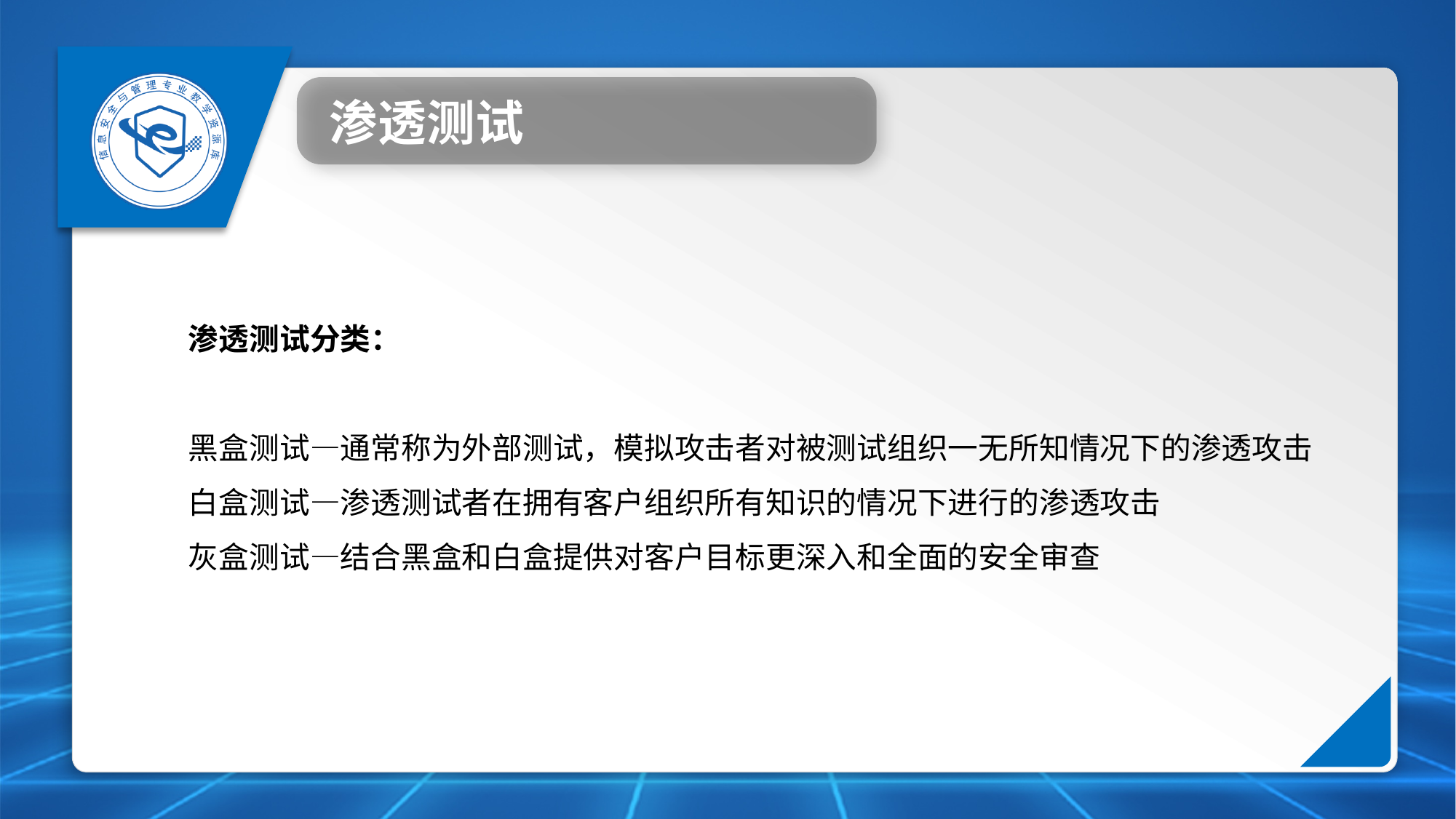

渗透测试
渗透测试分类：

黑盒测试—通常称为外部测试，模拟攻击者对被测试组织一无所知情况下的渗透攻击
白盒测试—渗透测试者在拥有客户组织所有知识的情况下进行的渗透攻击
灰盒测试—结合黑盒和白盒提供对客户目标更深入和全面的安全审查